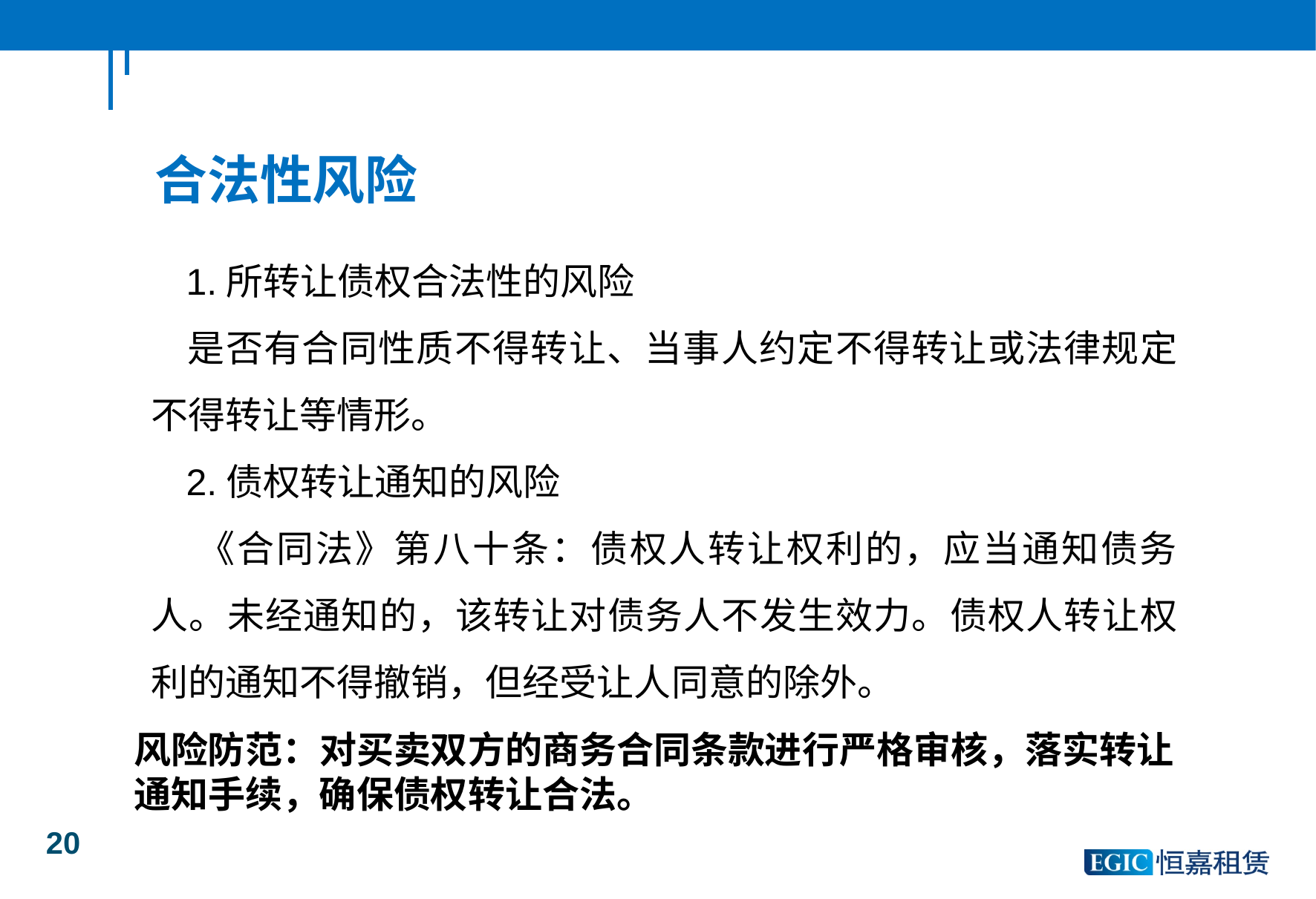

合法性风险
        1.所转让债权合法性的风险
        是否有合同性质不得转让、当事人约定不得转让或法律规定不得转让等情形。
        2.债权转让通知的风险
        《合同法》第八十条：债权人转让权利的，应当通知债务人。未经通知的，该转让对债务人不发生效力。债权人转让权利的通知不得撤销，但经受让人同意的除外。
风险防范：对买卖双方的商务合同条款进行严格审核，落实转让通知手续，确保债权转让合法。
20